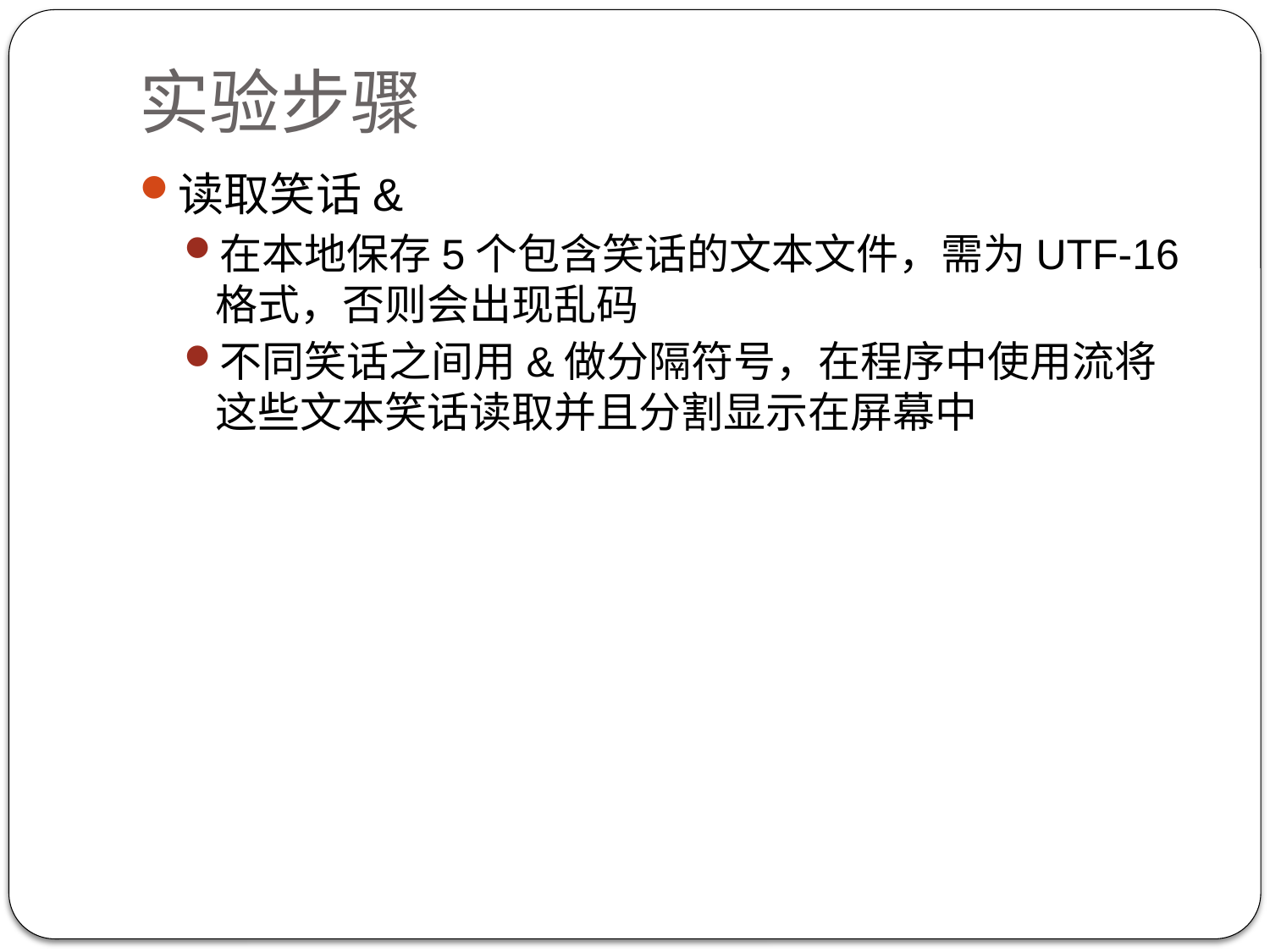

# 实验步骤
读取笑话&
在本地保存5个包含笑话的文本文件，需为UTF-16格式，否则会出现乱码
不同笑话之间用&做分隔符号，在程序中使用流将这些文本笑话读取并且分割显示在屏幕中